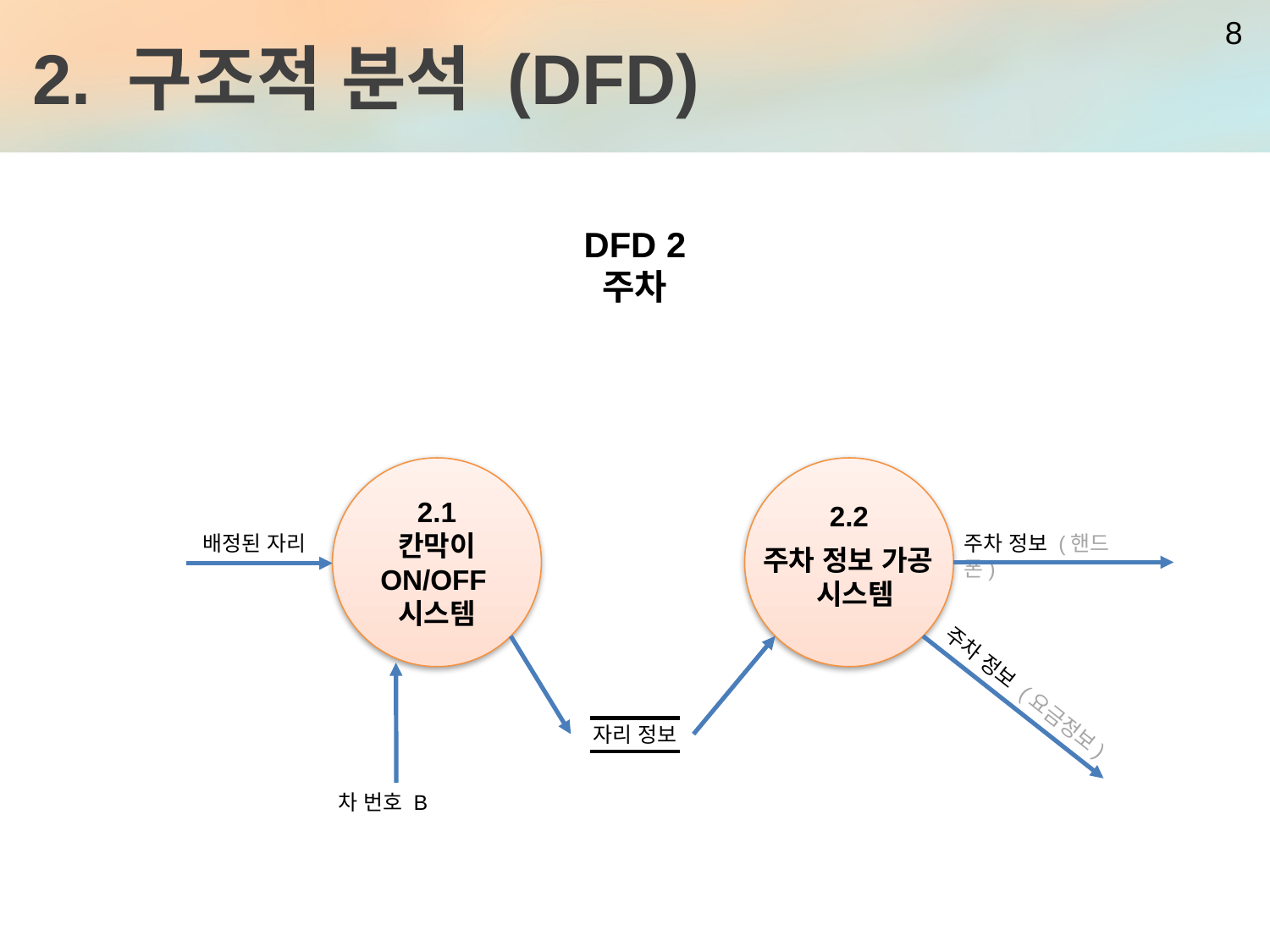

# 2. 구조적 분석 (DFD)
8
DFD 2
주차
2.1
칸막이 ON/OFF시스템
2.2

주차 정보 (핸드폰)
배정된 자리
주차 정보 가공
 시스템
주차 정보 (요금정보)
자리 정보
차 번호 B